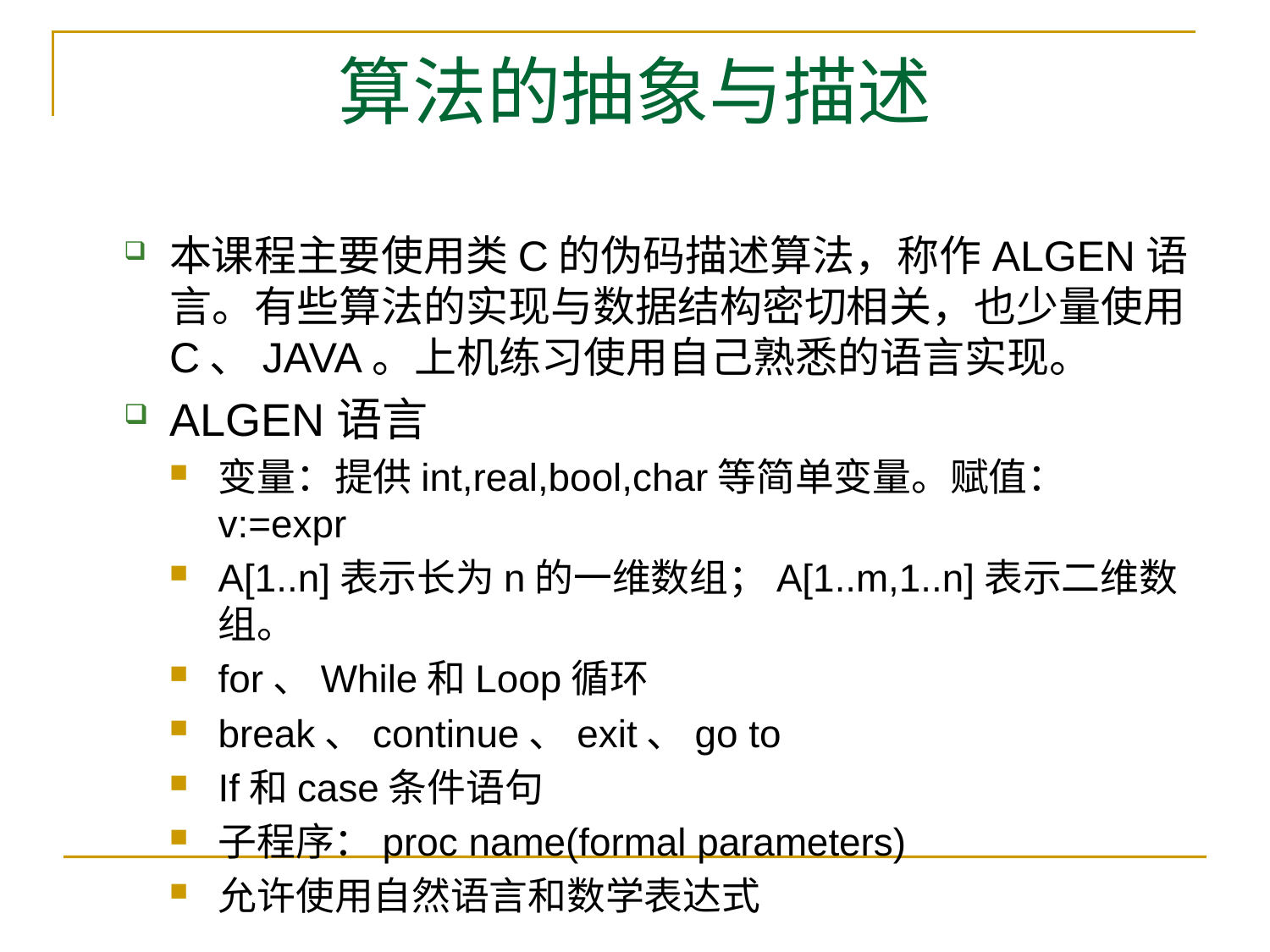

# 算法的抽象与描述
本课程主要使用类C的伪码描述算法，称作ALGEN语言。有些算法的实现与数据结构密切相关，也少量使用C、JAVA。上机练习使用自己熟悉的语言实现。
ALGEN语言
变量：提供int,real,bool,char等简单变量。赋值：v:=expr
A[1..n]表示长为n的一维数组；A[1..m,1..n]表示二维数组。
for、While和Loop循环
break、continue、exit、go to
If和case条件语句
子程序：proc name(formal parameters)
允许使用自然语言和数学表达式